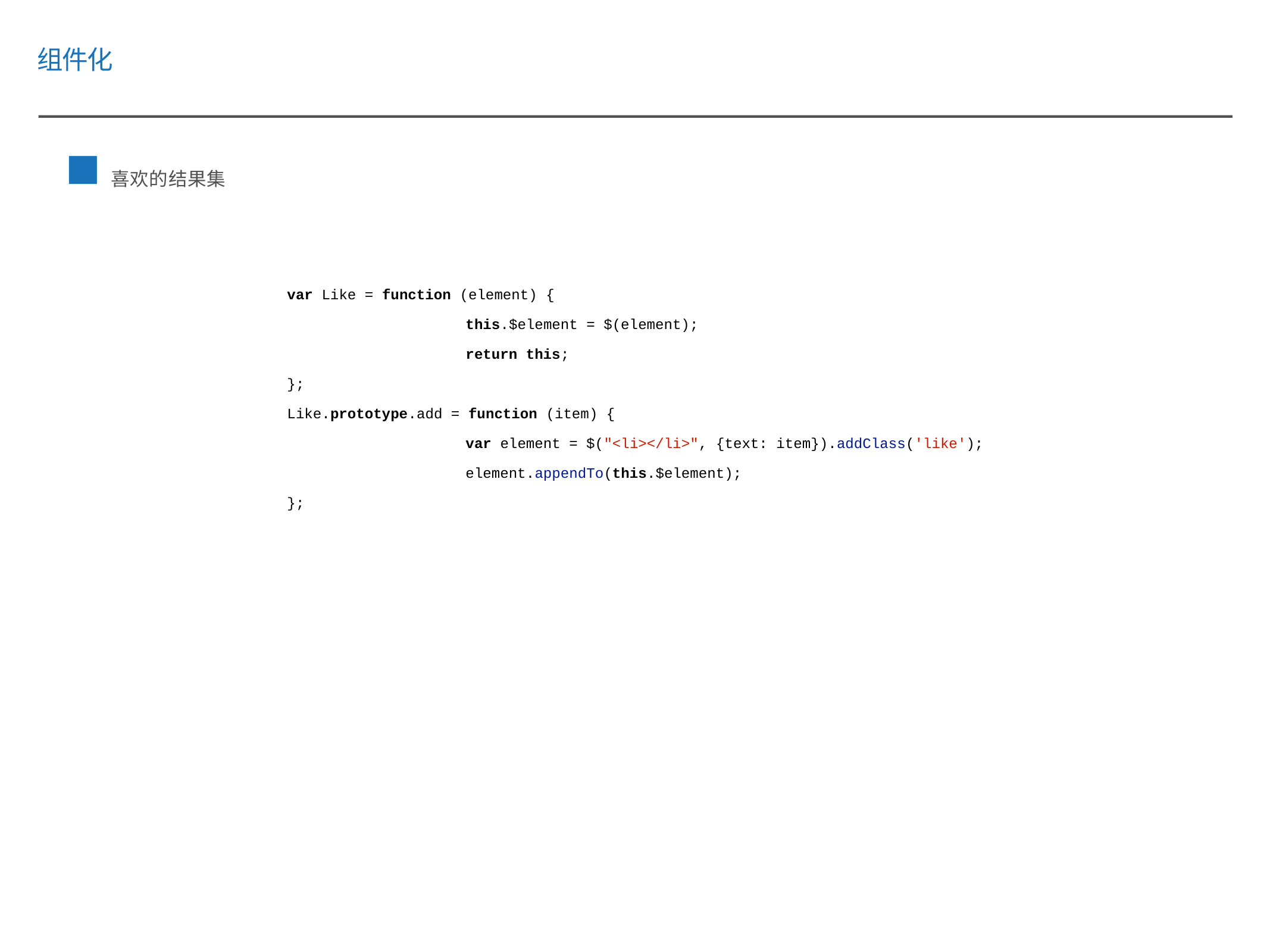

组件化
喜欢的结果集
var Like = function (element) {
		this.$element = $(element);
		return this;
};
Like.prototype.add = function (item) {
		var element = $("<li></li>", {text: item}).addClass('like');
		element.appendTo(this.$element);
};